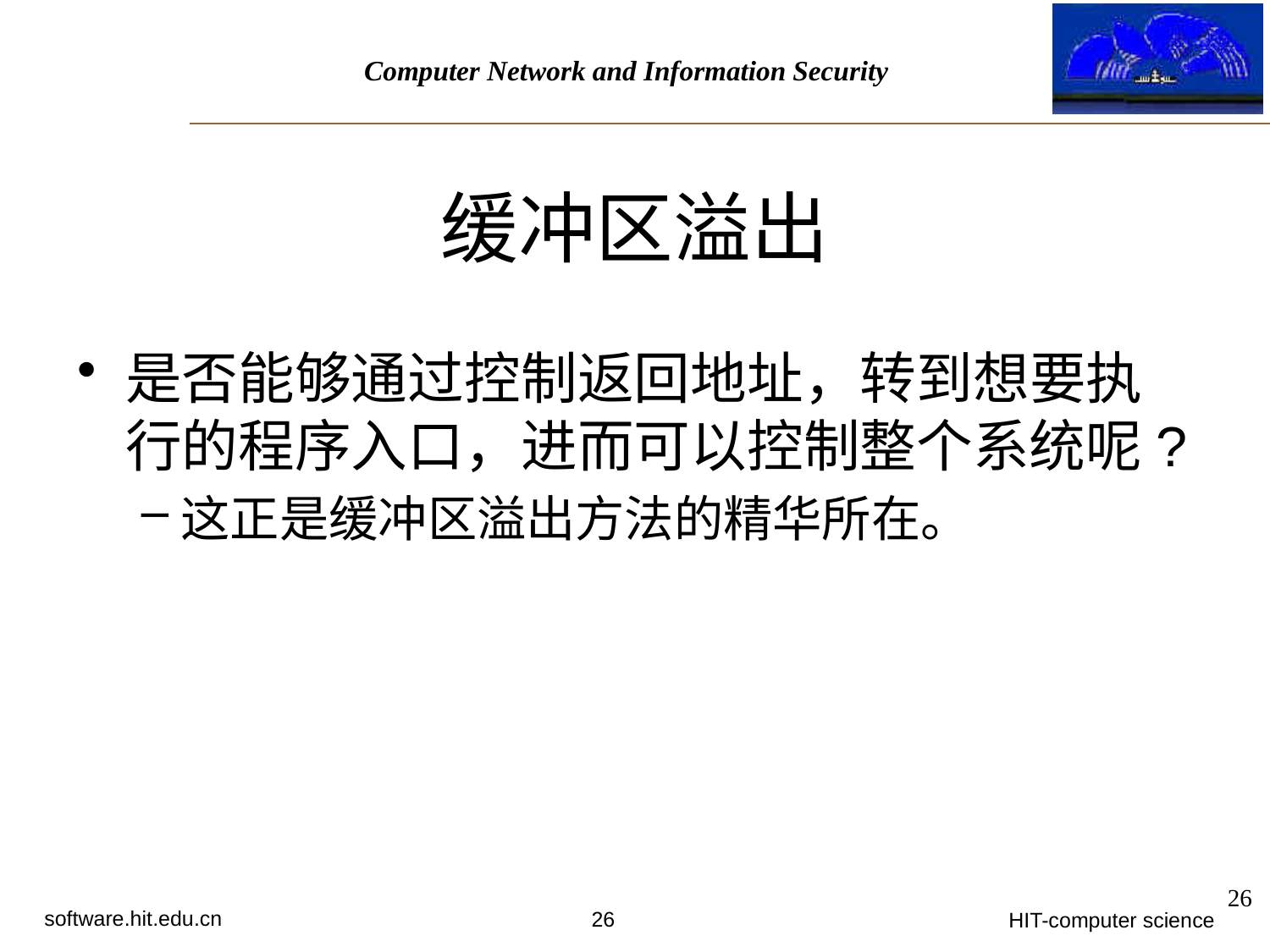

缓冲区溢出
是否能够通过控制返回地址，转到想要执行的程序入口，进而可以控制整个系统呢?
这正是缓冲区溢出方法的精华所在。
26
software.hit.edu.cn
26
HIT-computer science